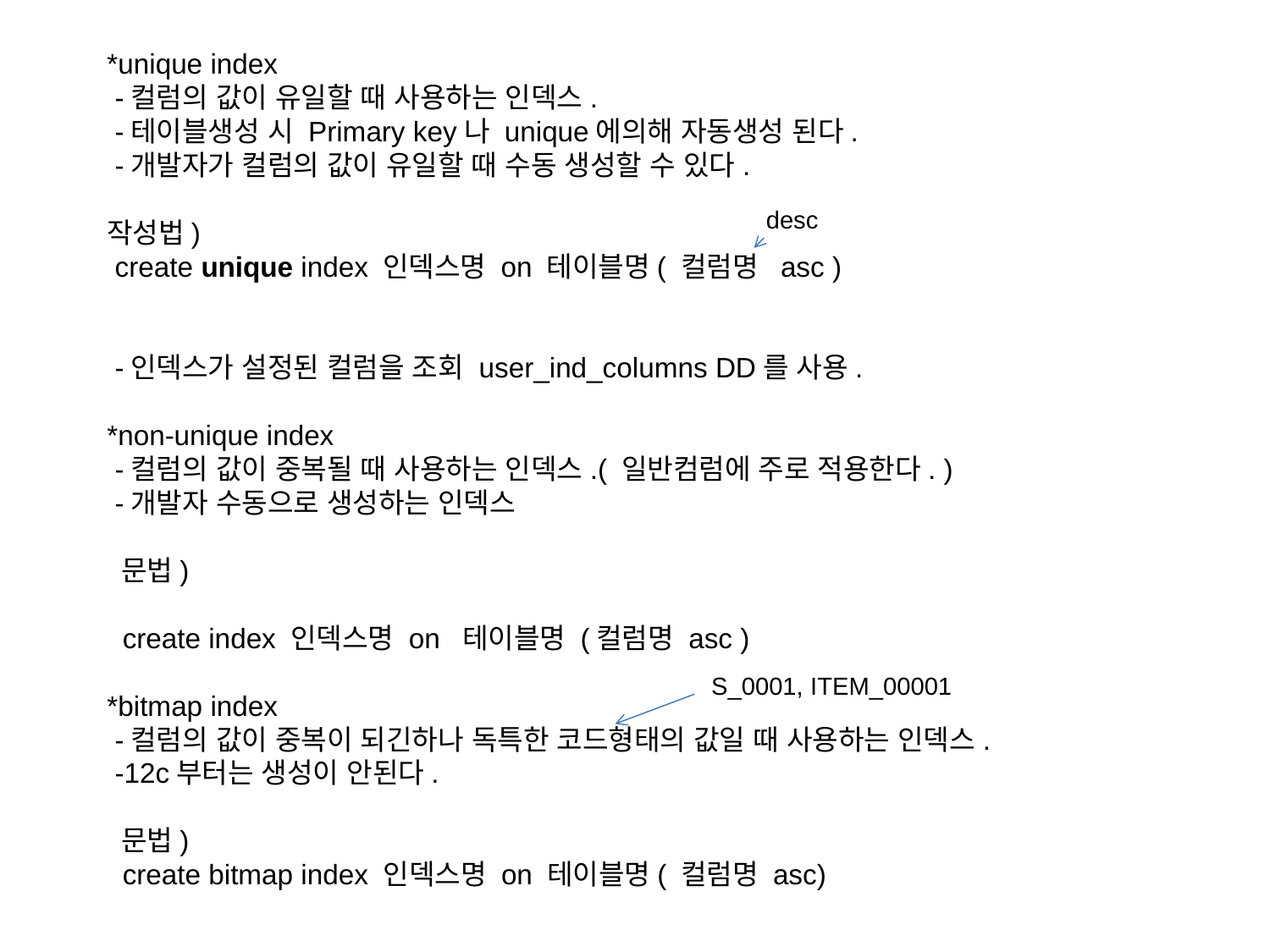

*unique index
 -컬럼의 값이 유일할 때 사용하는 인덱스.
 -테이블생성 시 Primary key나 unique에의해 자동생성 된다.
 -개발자가 컬럼의 값이 유일할 때 수동 생성할 수 있다.

작성법)
 create unique index 인덱스명 on 테이블명( 컬럼명  asc )

 -인덱스가 설정된 컬럼을 조회 user_ind_columns DD를 사용.

*non-unique index
 -컬럼의 값이 중복될 때 사용하는 인덱스.( 일반컴럼에 주로 적용한다. )
 -개발자 수동으로 생성하는 인덱스

 문법)

  create index 인덱스명 on  테이블명 (컬럼명 asc )

*bitmap index
 -컬럼의 값이 중복이 되긴하나 독특한 코드형태의 값일 때 사용하는 인덱스.
 -12c부터는 생성이 안된다.

 문법)
  create bitmap index 인덱스명 on 테이블명( 컬럼명 asc)
desc
S_0001, ITEM_00001